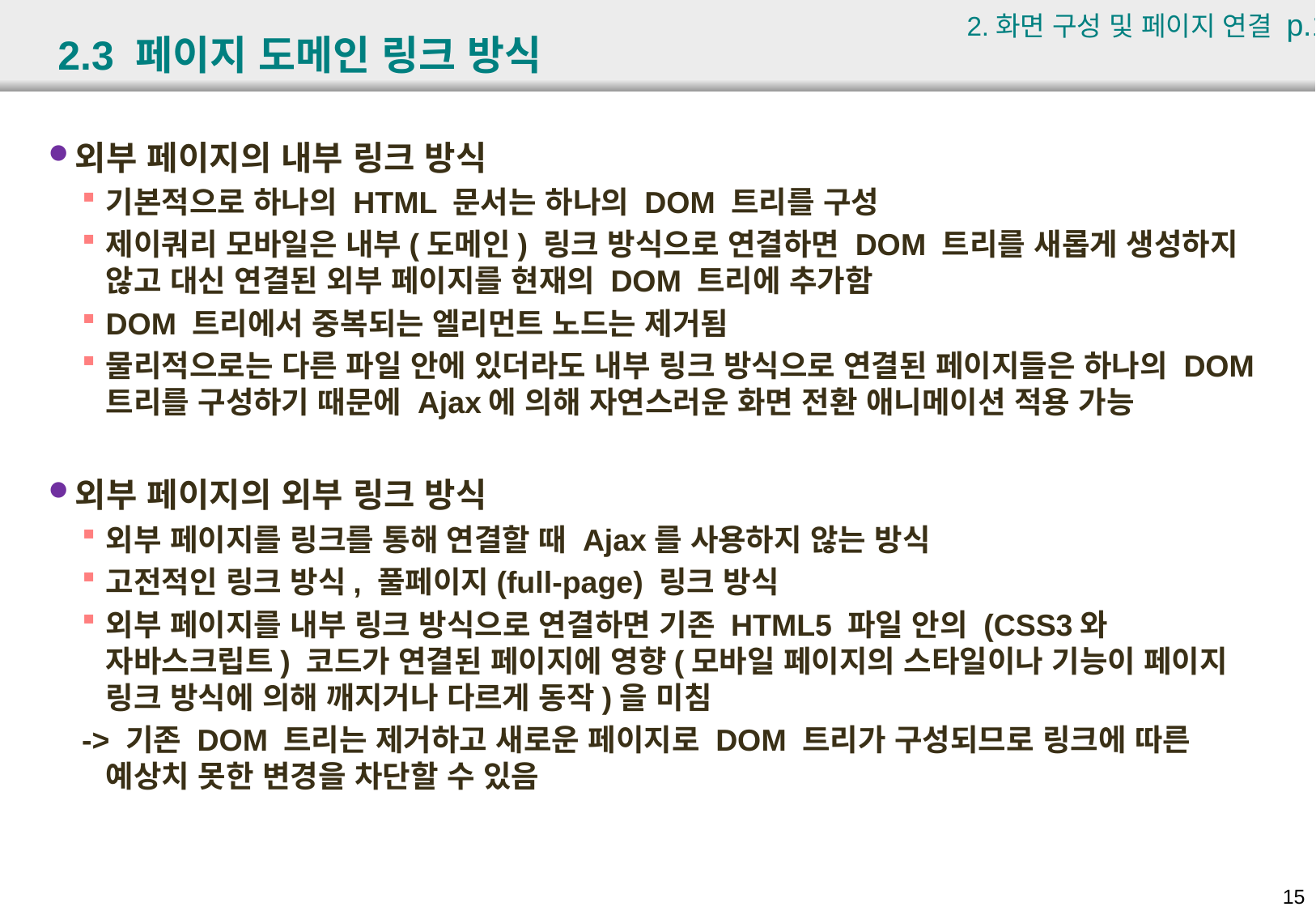

2.화면 구성 및 페이지 연결 p.181
# 2.3 페이지 도메인 링크 방식
외부 페이지의 내부 링크 방식
기본적으로 하나의 HTML 문서는 하나의 DOM 트리를 구성
제이쿼리 모바일은 내부(도메인) 링크 방식으로 연결하면 DOM 트리를 새롭게 생성하지 않고 대신 연결된 외부 페이지를 현재의 DOM 트리에 추가함
DOM 트리에서 중복되는 엘리먼트 노드는 제거됨
물리적으로는 다른 파일 안에 있더라도 내부 링크 방식으로 연결된 페이지들은 하나의 DOM 트리를 구성하기 때문에 Ajax에 의해 자연스러운 화면 전환 애니메이션 적용 가능

외부 페이지의 외부 링크 방식
외부 페이지를 링크를 통해 연결할 때 Ajax를 사용하지 않는 방식
고전적인 링크 방식, 풀페이지(full-page) 링크 방식
외부 페이지를 내부 링크 방식으로 연결하면 기존 HTML5 파일 안의 (CSS3와 자바스크립트) 코드가 연결된 페이지에 영향(모바일 페이지의 스타일이나 기능이 페이지 링크 방식에 의해 깨지거나 다르게 동작)을 미침
-> 기존 DOM 트리는 제거하고 새로운 페이지로 DOM 트리가 구성되므로 링크에 따른 예상치 못한 변경을 차단할 수 있음